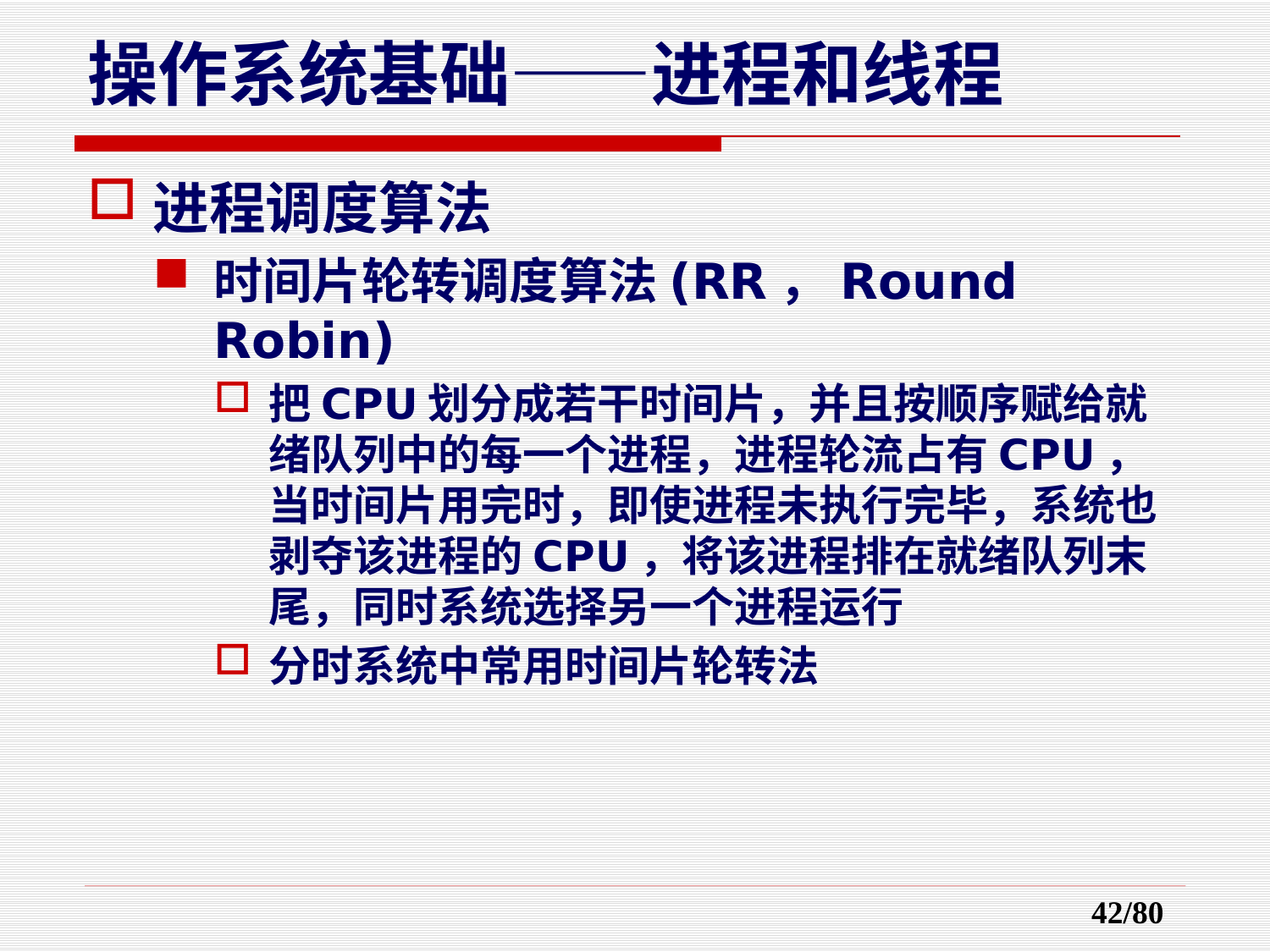

操作系统基础——进程和线程
进程调度算法
时间片轮转调度算法(RR，Round Robin)
把CPU划分成若干时间片，并且按顺序赋给就绪队列中的每一个进程，进程轮流占有CPU，当时间片用完时，即使进程未执行完毕，系统也剥夺该进程的CPU，将该进程排在就绪队列末尾，同时系统选择另一个进程运行
分时系统中常用时间片轮转法